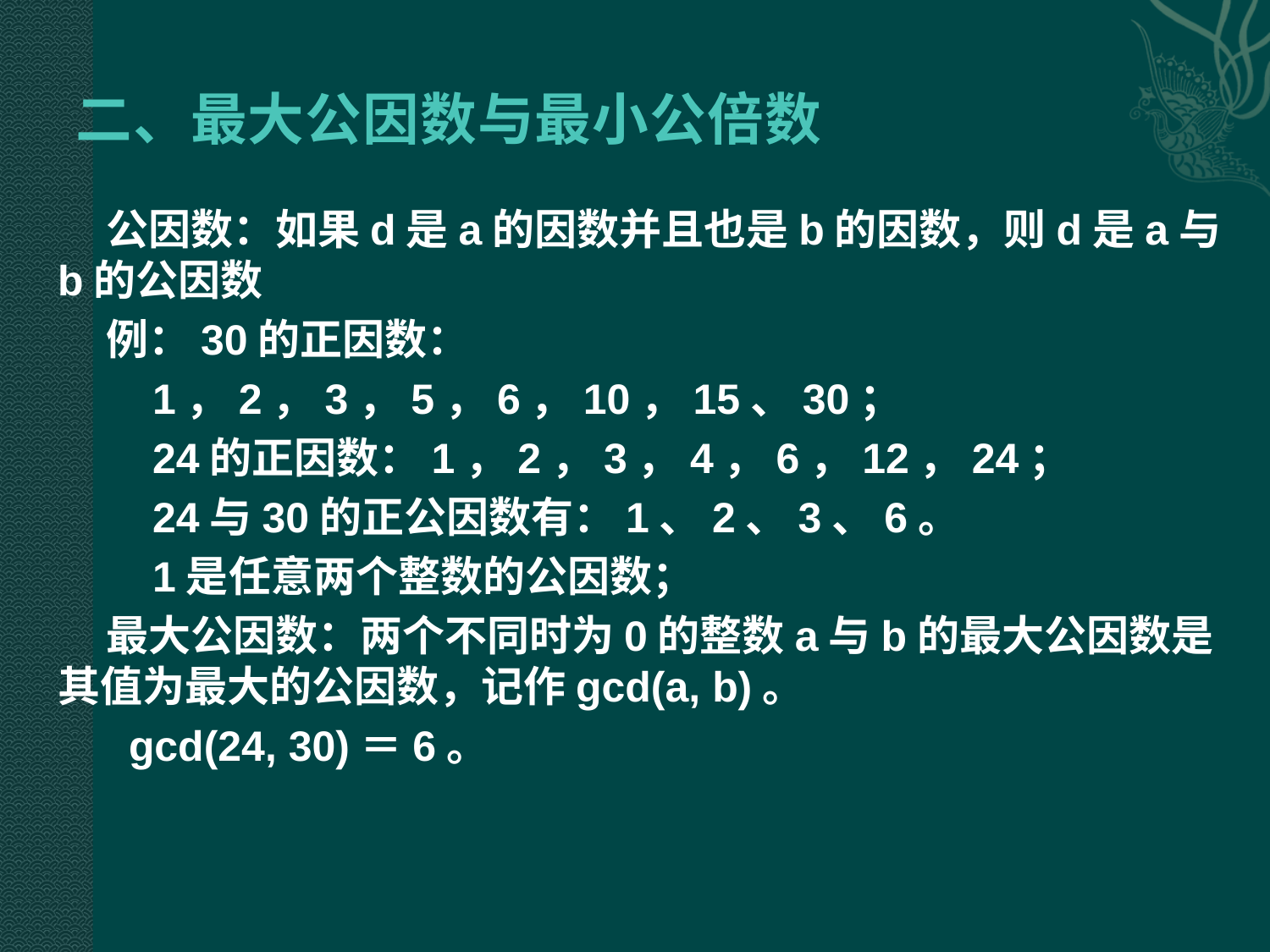

# 二、最大公因数与最小公倍数
    公因数：如果d是a的因数并且也是b的因数，则d是a与b的公因数
    例：30的正因数：
        1，2，3，5，6，10，15、30；
        24的正因数：1，2，3，4，6，12，24；
        24与30的正公因数有：1、2、3、6。
        1是任意两个整数的公因数；
    最大公因数：两个不同时为0的整数a与b的最大公因数是其值为最大的公因数，记作gcd(a, b)。
      gcd(24, 30)＝6。